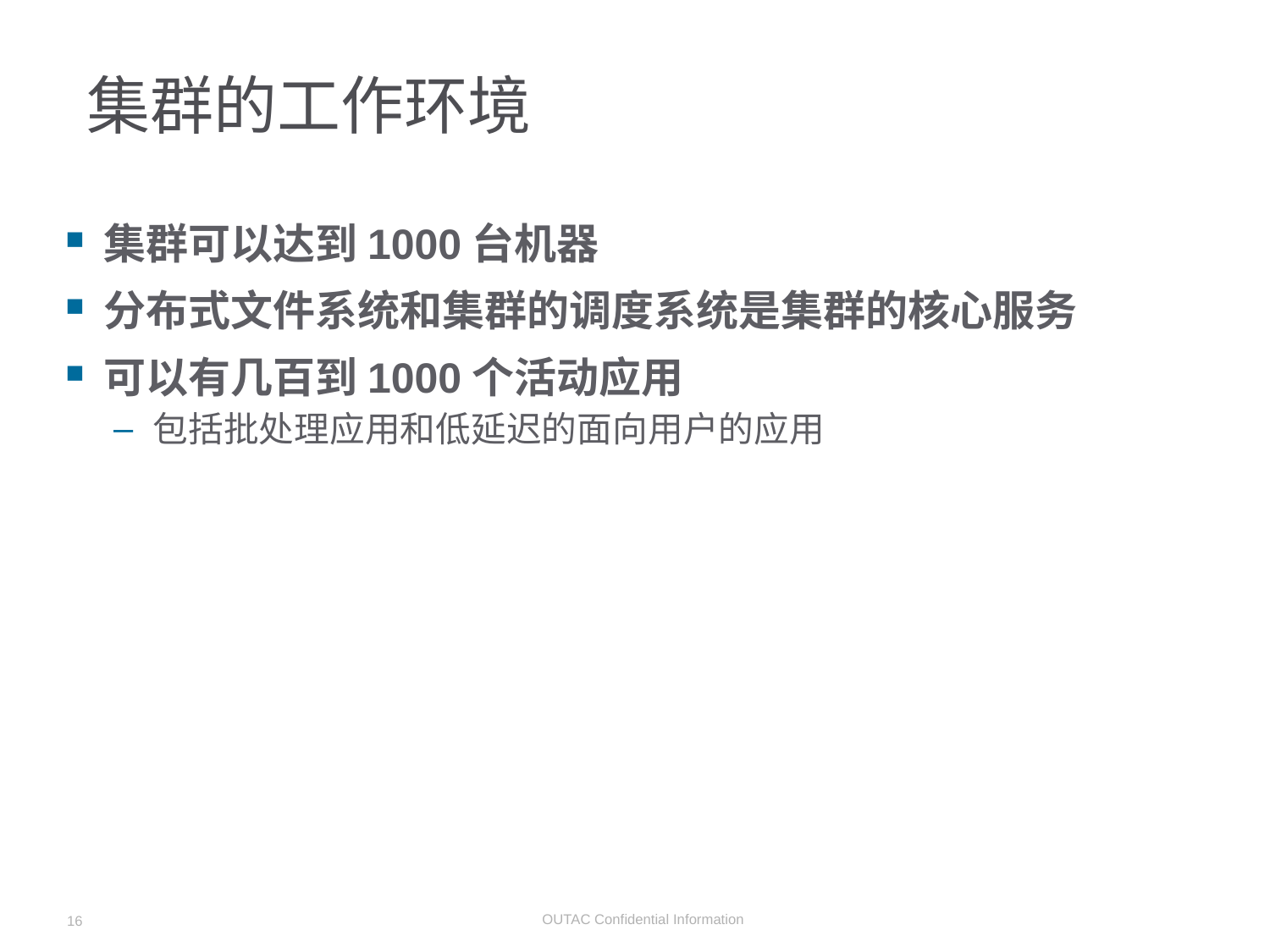

集群的工作环境
集群可以达到1000台机器
分布式文件系统和集群的调度系统是集群的核心服务
可以有几百到1000个活动应用
包括批处理应用和低延迟的面向用户的应用
16